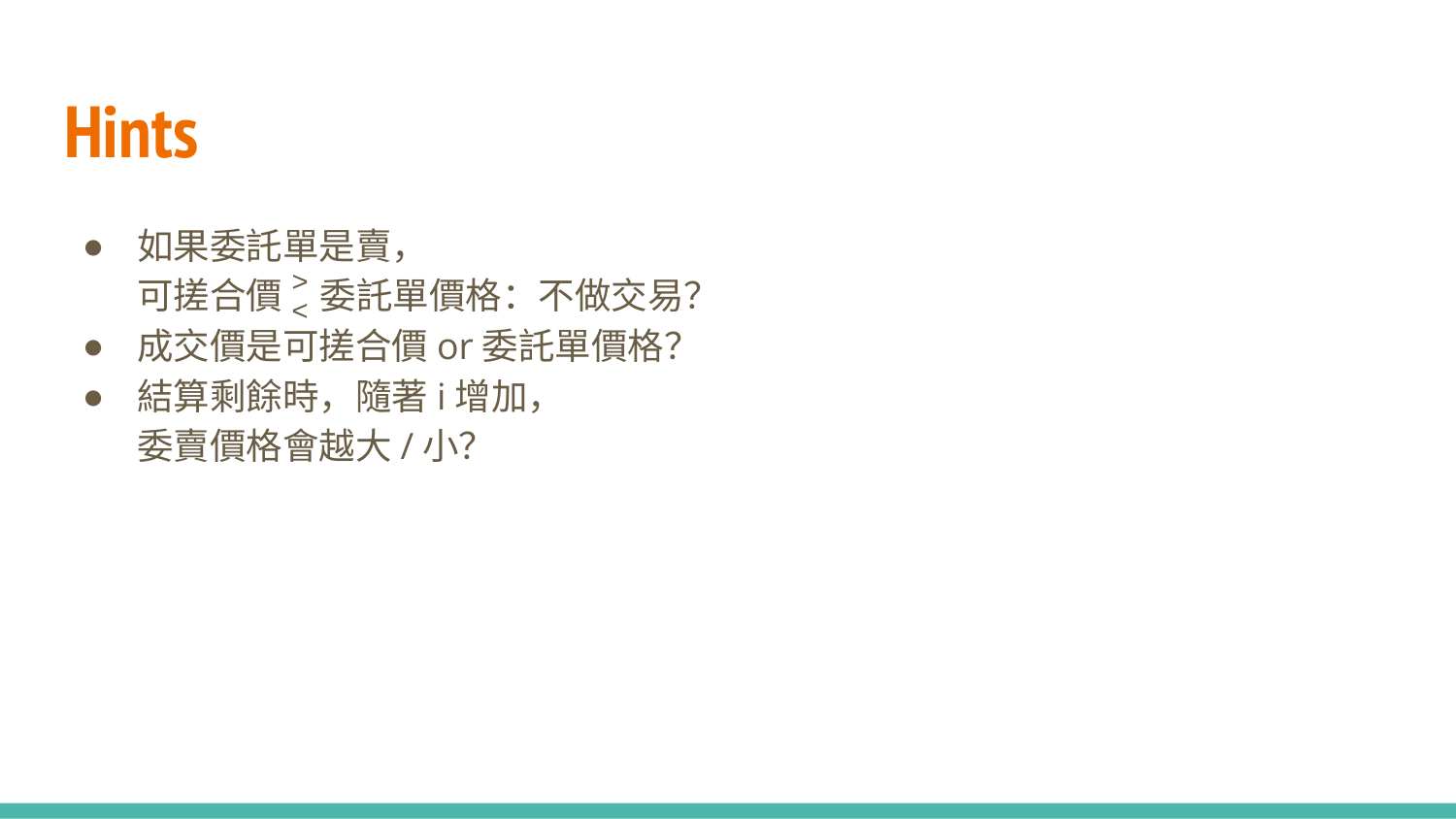

# Hints
如果委託單是賣，
可搓合價    委託單價格：不做交易？
成交價是可搓合價or委託單價格？
結算剩餘時，隨著i增加，
委賣價格會越大/小？

>
<